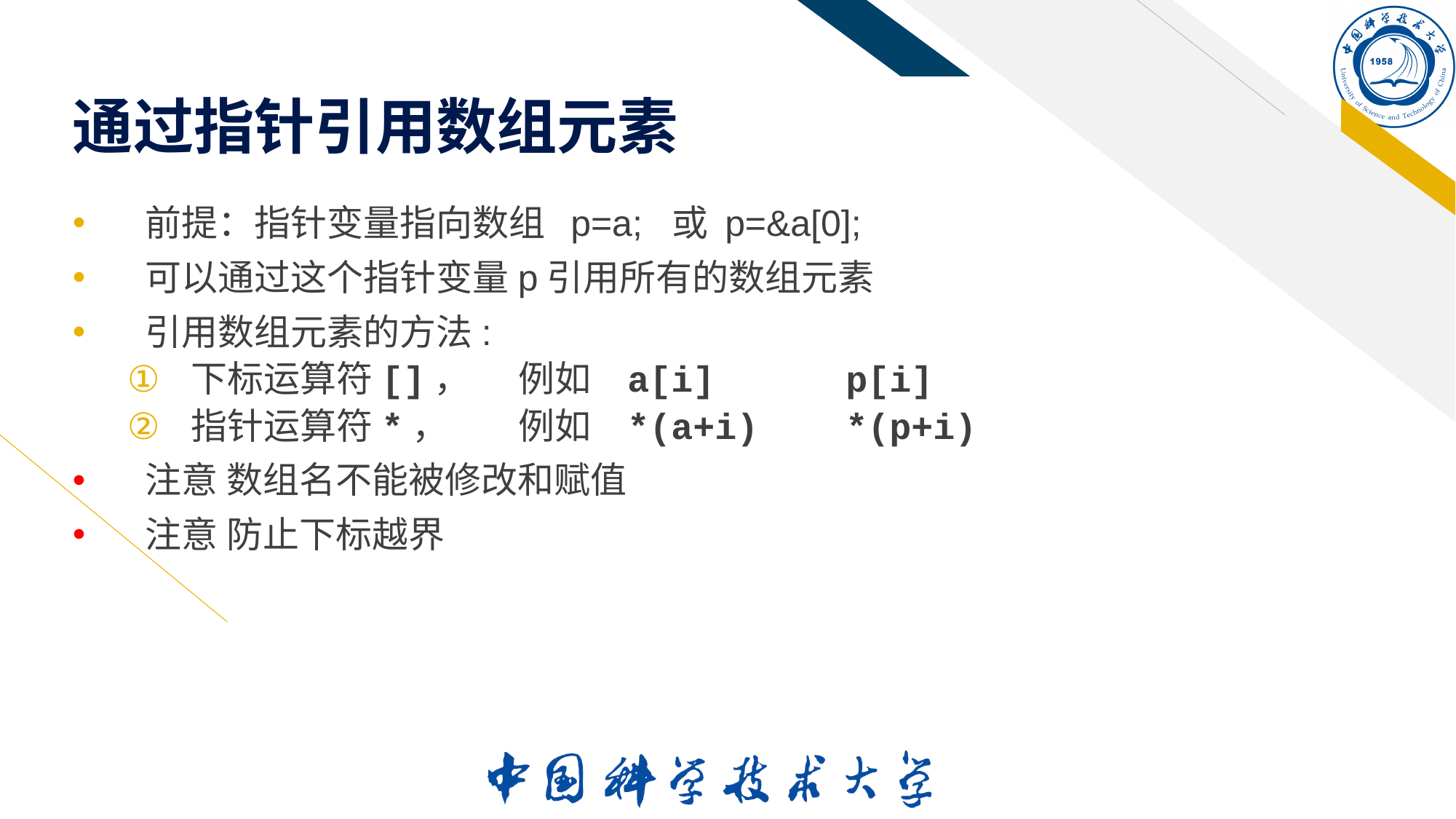

# 通过指针引用数组元素
前提：指针变量指向数组  p=a;  或 p=&a[0];
可以通过这个指针变量p引用所有的数组元素
引用数组元素的方法:
下标运算符[]，	例如	a[i]		p[i]
指针运算符*，	例如	*(a+i)	*(p+i)
注意 数组名不能被修改和赋值
注意 防止下标越界